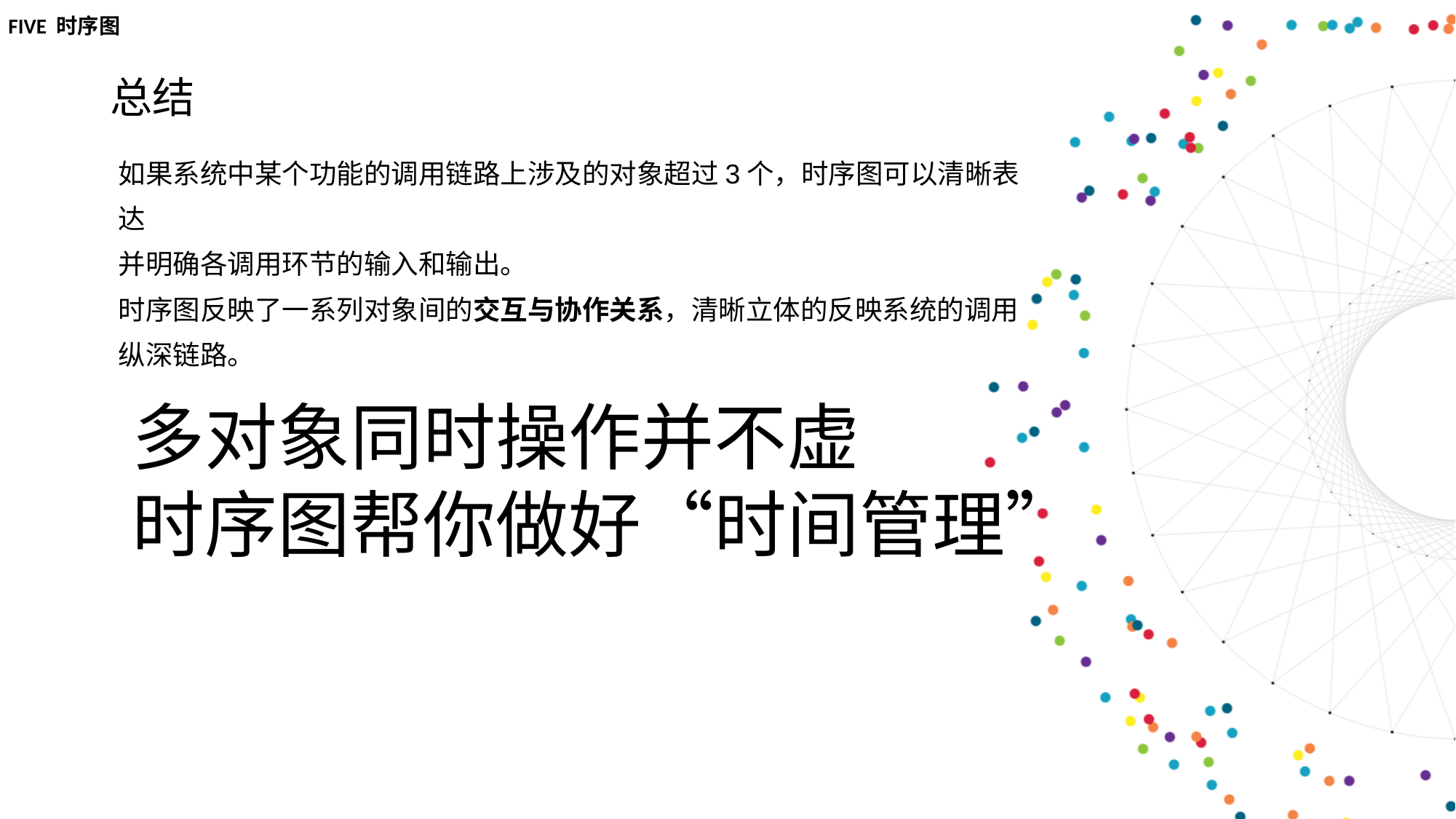

FIVE 时序图
总结
如果系统中某个功能的调用链路上涉及的对象超过3个，时序图可以清晰表达
并明确各调用环节的输入和输出。
时序图反映了一系列对象间的交互与协作关系，清晰立体的反映系统的调用纵深链路。
多对象同时操作并不虚
时序图帮你做好“时间管理”